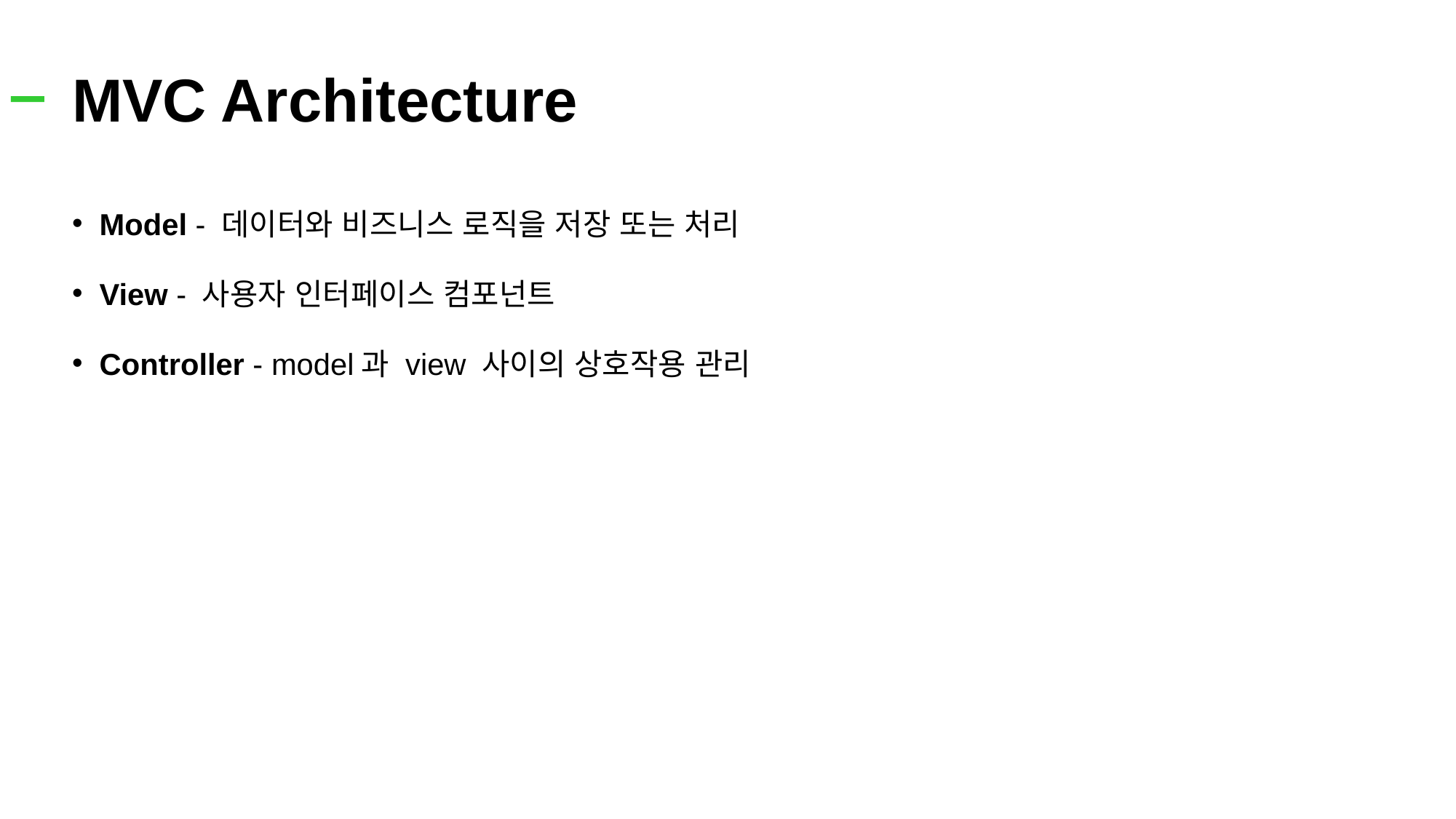

# MVC Architecture

Model - 데이터와 비즈니스 로직을 저장 또는 처리
View - 사용자 인터페이스 컴포넌트
Controller - model과 view 사이의 상호작용 관리